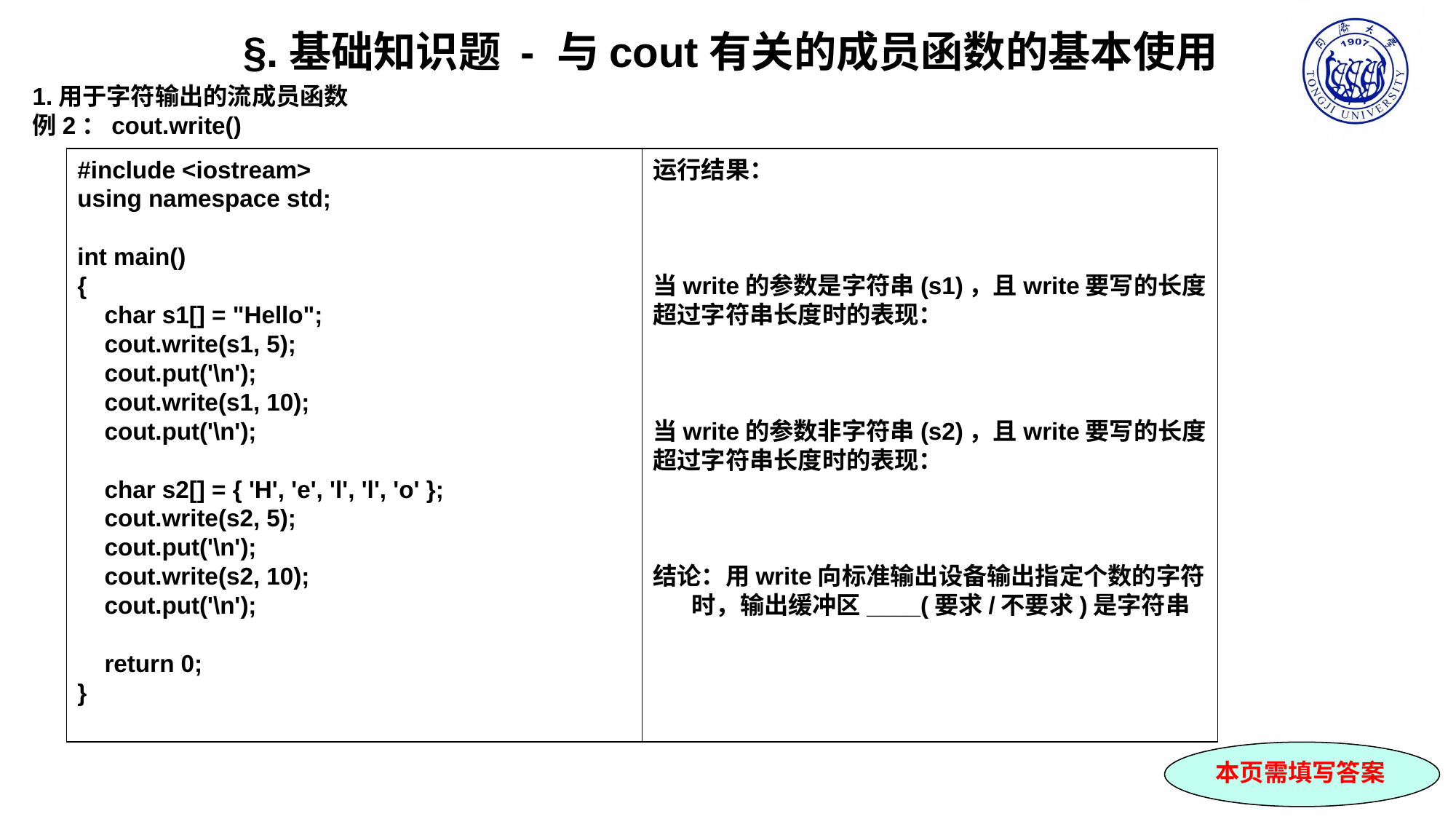

§.基础知识题 - 与cout有关的成员函数的基本使用
1.用于字符输出的流成员函数
例2：cout.write()
#include <iostream>
using namespace std;

int main()
{
    char s1[] = "Hello";
    cout.write(s1, 5);
    cout.put('\n');
    cout.write(s1, 10);
    cout.put('\n');

    char s2[] = { 'H', 'e', 'l', 'l', 'o' };
    cout.write(s2, 5);
    cout.put('\n');
    cout.write(s2, 10);
    cout.put('\n');

    return 0;
}
运行结果：

当write的参数是字符串(s1)，且write要写的长度
超过字符串长度时的表现：

当write的参数非字符串(s2)，且write要写的长度
超过字符串长度时的表现：

结论：用write向标准输出设备输出指定个数的字符
      时，输出缓冲区____(要求/不要求)是字符串
本页需填写答案